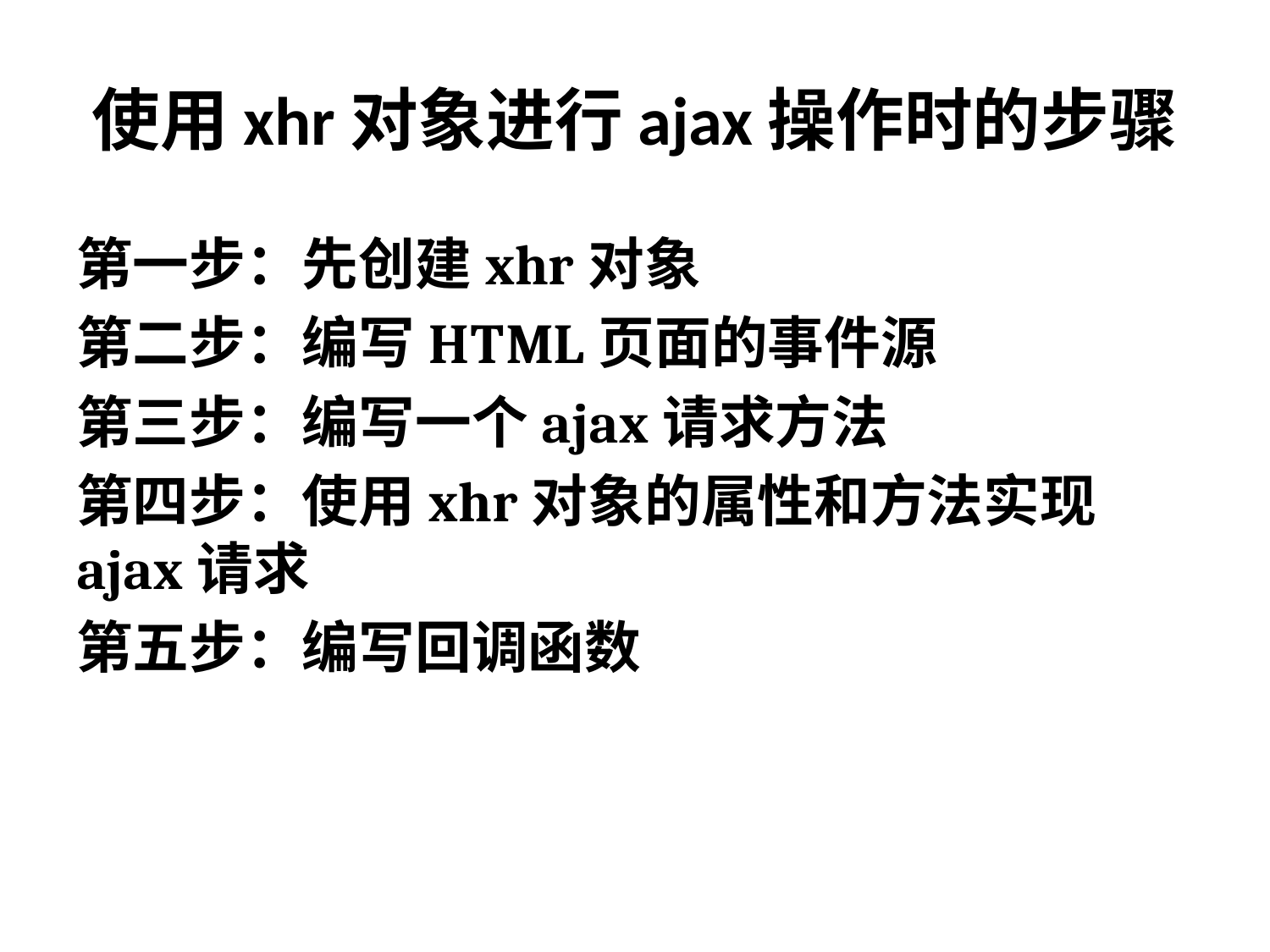

# 使用xhr对象进行ajax操作时的步骤
第一步：先创建xhr对象
第二步：编写HTML页面的事件源
第三步：编写一个ajax请求方法
第四步：使用xhr对象的属性和方法实现ajax请求
第五步：编写回调函数